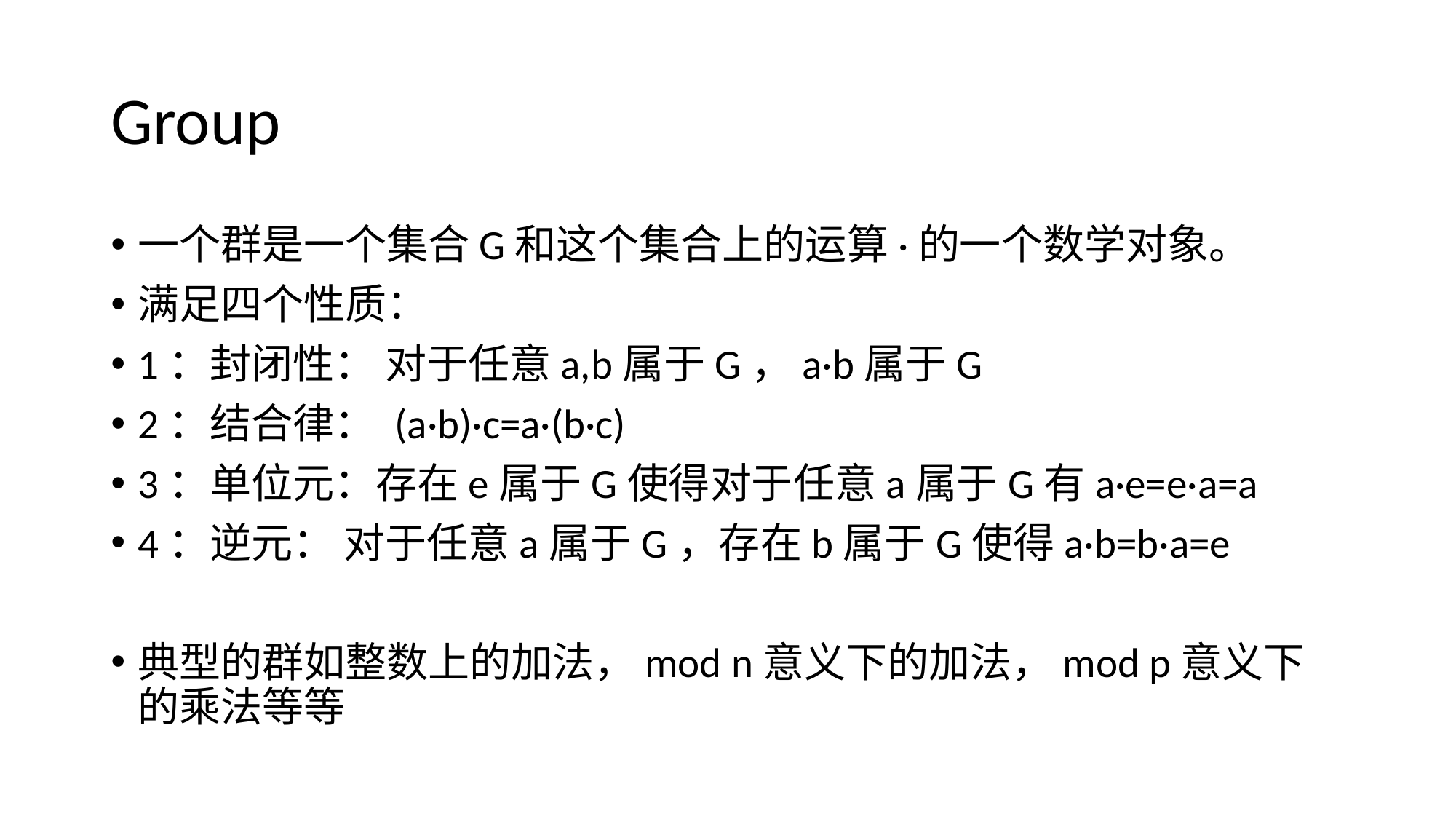

# Group
一个群是一个集合G和这个集合上的运算·的一个数学对象。
满足四个性质：
1：封闭性： 对于任意a,b属于G，a·b属于G
2：结合律： (a·b)·c=a·(b·c)
3：单位元：存在e属于G使得对于任意a属于G有a·e=e·a=a
4：逆元： 对于任意a属于G，存在b属于G使得a·b=b·a=e

典型的群如整数上的加法，mod n意义下的加法，mod p意义下的乘法等等